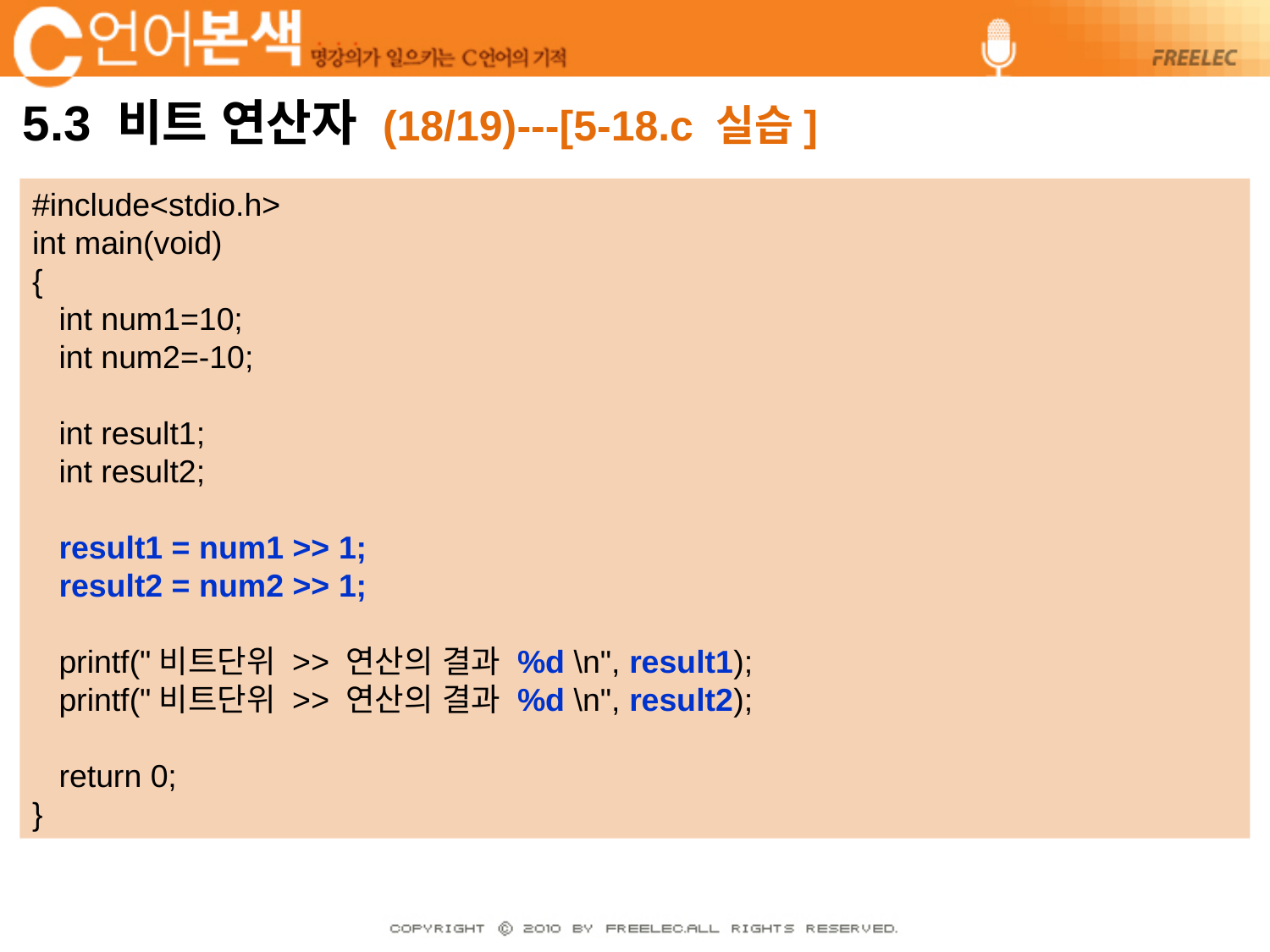

# 5.3 비트 연산자 (18/19)---[5-18.c 실습]
#include<stdio.h>
int main(void)
{
   int num1=10;
   int num2=-10;

   int result1;
   int result2;

   result1 = num1 >> 1;
   result2 = num2 >> 1;

   printf("비트단위 >> 연산의 결과 %d \n", result1);
   printf("비트단위 >> 연산의 결과 %d \n", result2);

   return 0;
}